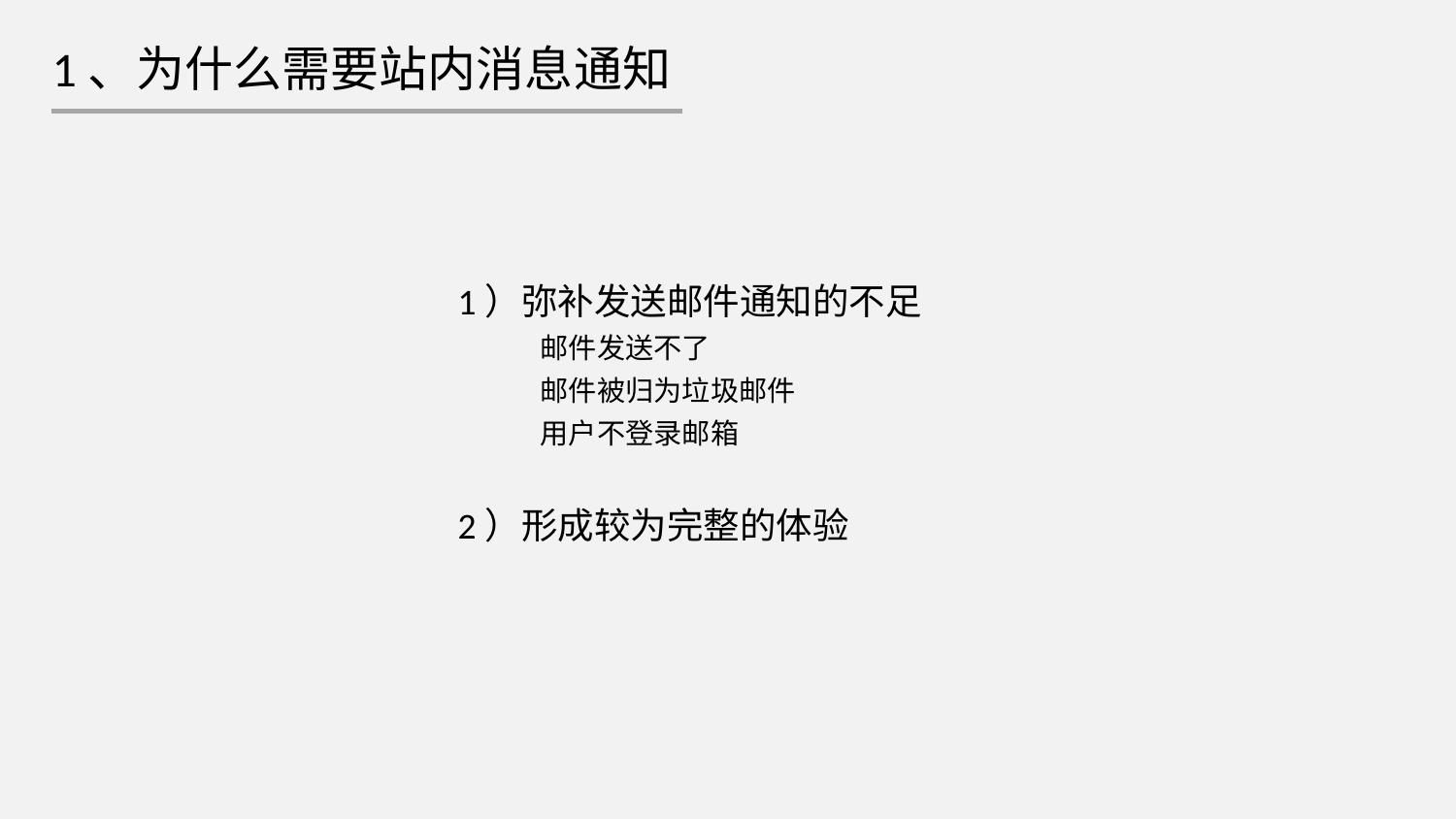

1、为什么需要站内消息通知
1）弥补发送邮件通知的不足
            邮件发送不了
            邮件被归为垃圾邮件
            用户不登录邮箱

2）形成较为完整的体验